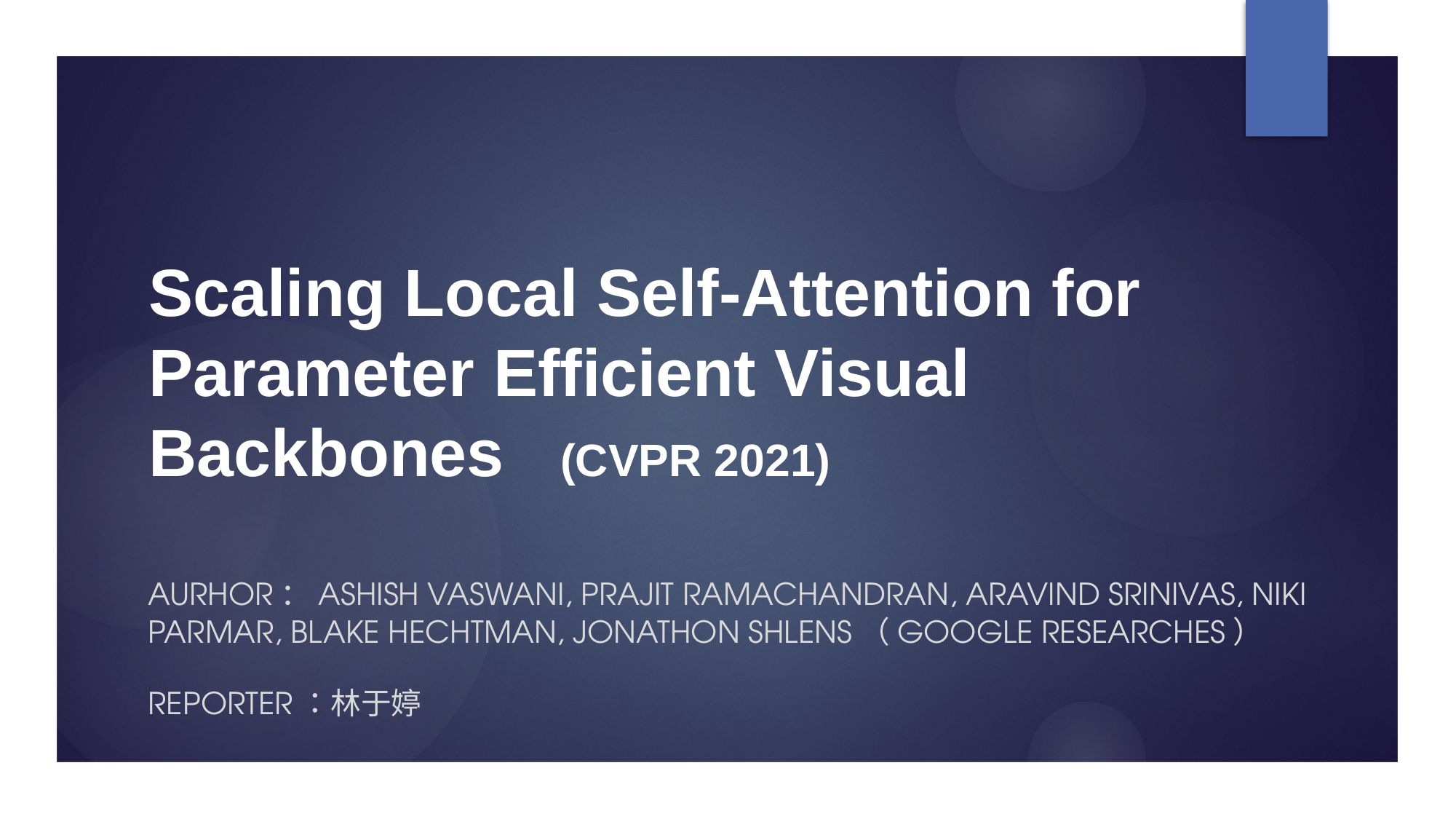

# Scaling Local Self-Attention for Parameter Efficient Visual Backbones   (CVPR 2021)
Aurhor：Ashish Vaswani, Prajit Ramachandran, Aravind Srinivas, Niki Parmar, Blake Hechtman, Jonathon Shlens（Google Researches）
Reporter：林于婷